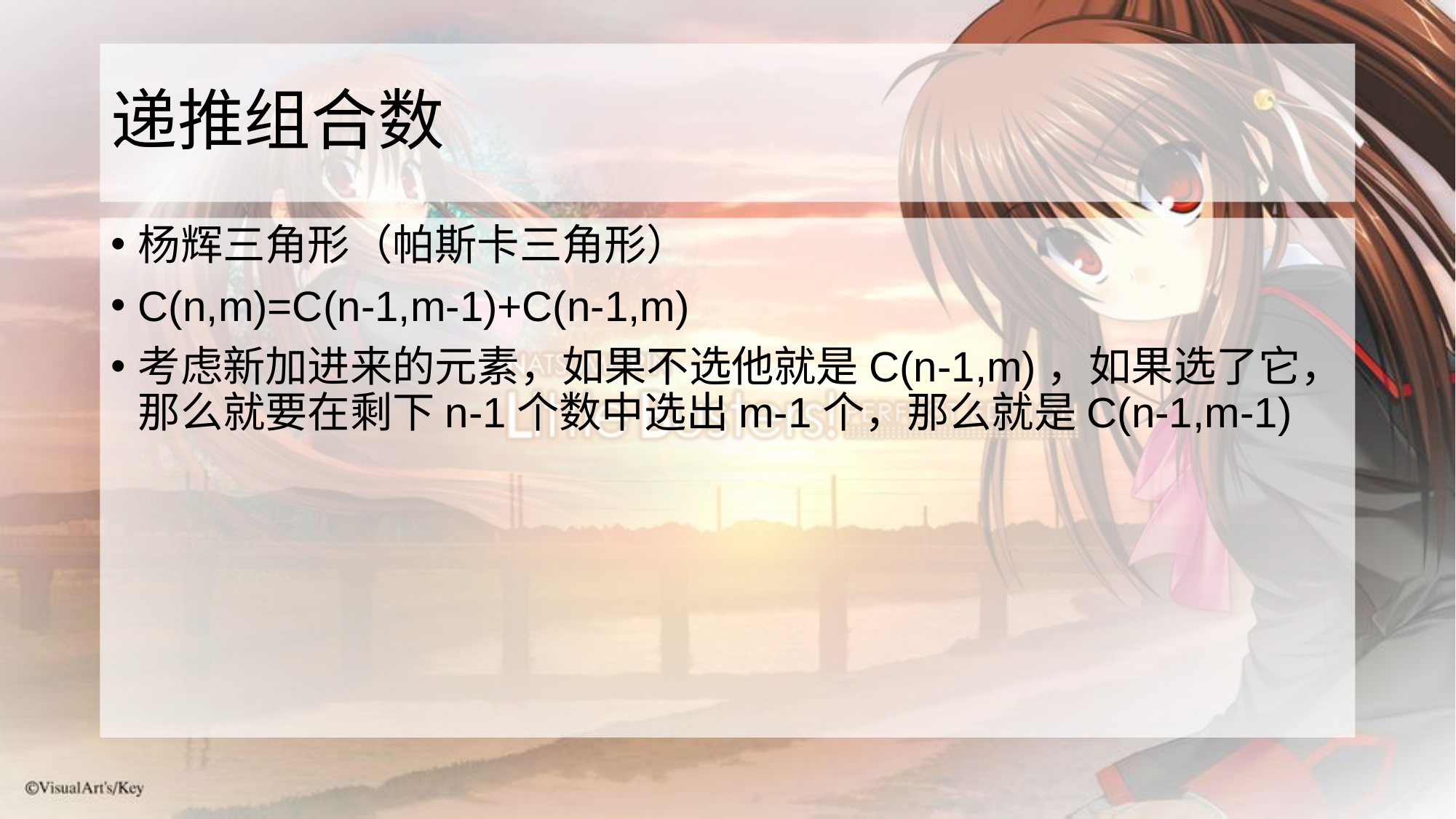

# 递推组合数
杨辉三角形（帕斯卡三角形）
C(n,m)=C(n-1,m-1)+C(n-1,m)
考虑新加进来的元素，如果不选他就是C(n-1,m)，如果选了它，那么就要在剩下n-1个数中选出m-1个，那么就是C(n-1,m-1)